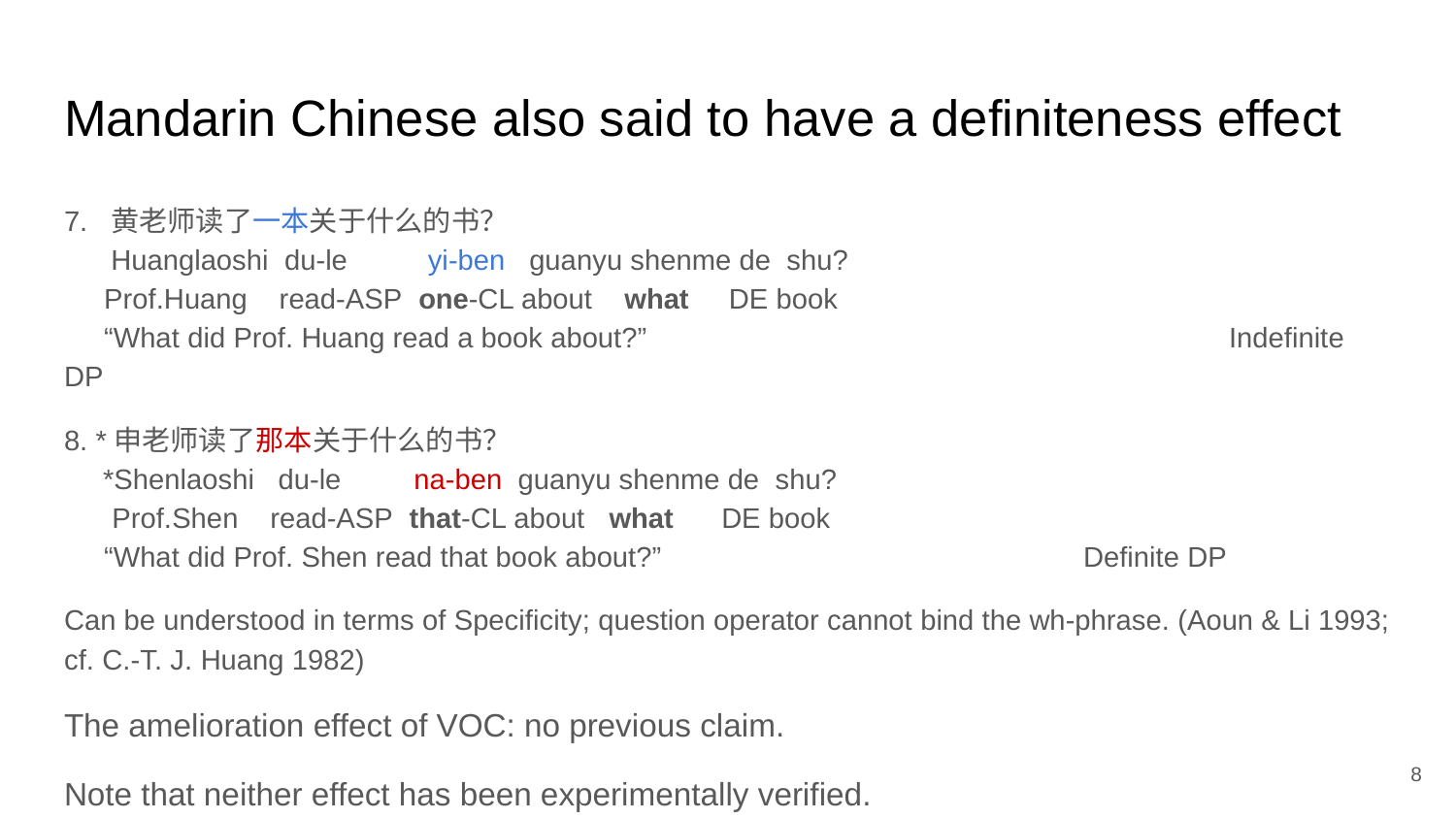

# Mandarin Chinese also said to have a definiteness effect
7.  黄老师读了一本关于什么的书？
     Huanglaoshi  du-le          yi-ben   guanyu shenme de  shu?
     Prof.Huang    read-ASP  one-CL about    what     DE book
     “What did Prof. Huang read a book about?”				Indefinite DP
8. *申老师读了那本关于什么的书？
    *Shenlaoshi   du-le         na-ben  guanyu shenme de  shu?
      Prof.Shen    read-ASP  that-CL about   what      DE book
     “What did Prof. Shen read that book about?”			Definite DP
Can be understood in terms of Specificity; question operator cannot bind the wh-phrase. (Aoun & Li 1993; cf. C.-T. J. Huang 1982)
The amelioration effect of VOC: no previous claim.
Note that neither effect has been experimentally verified.
(Re: data reliability in Chinese, see Chen et al. 2018; Lu et al. 2020 (wh-in situ); N. Huang accepted)

8